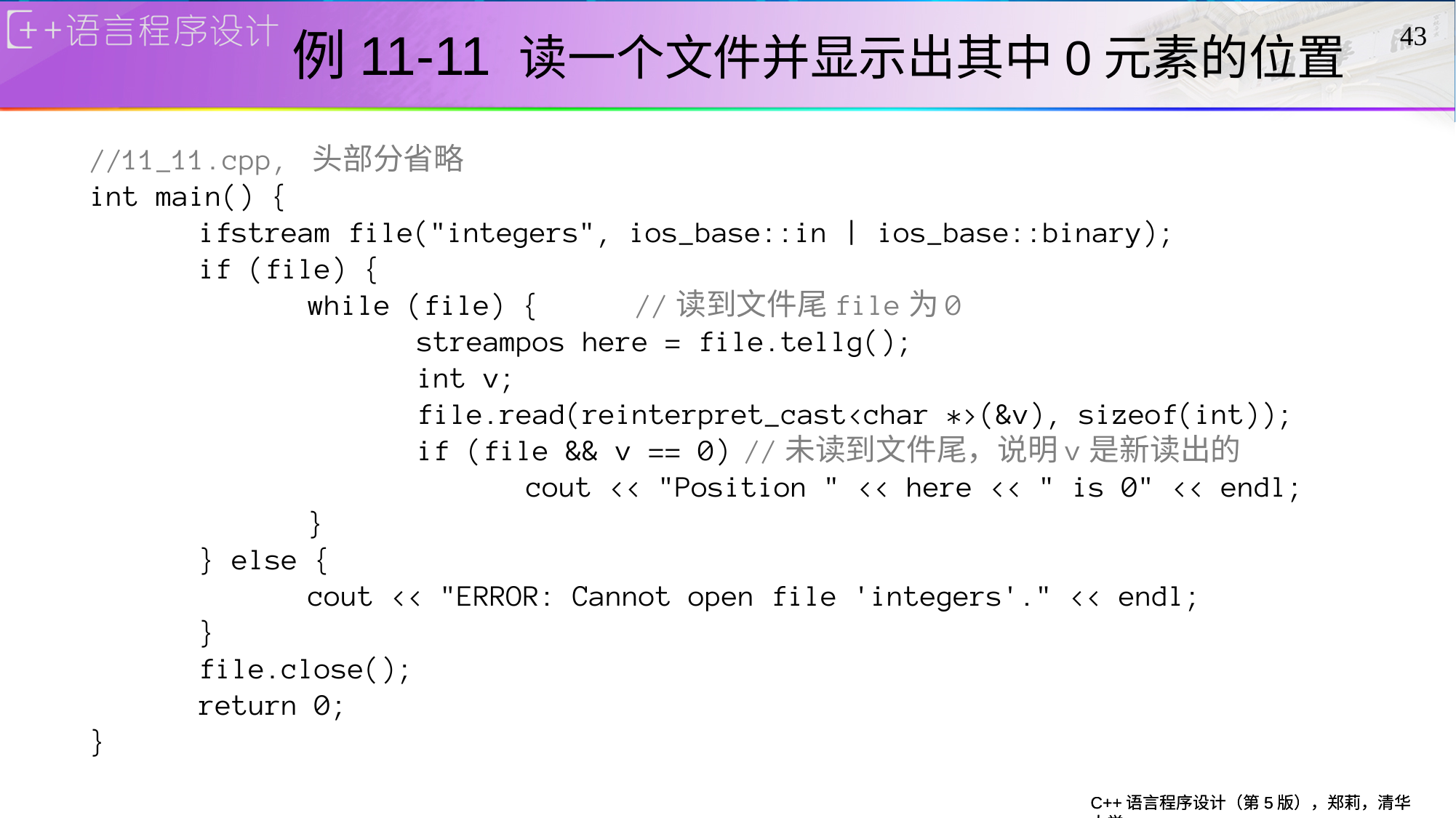

# 例11-11 读一个文件并显示出其中0元素的位置
43
//11_11.cpp, 头部分省略
int main() {
	ifstream file("integers", ios_base::in | ios_base::binary);
	if (file) {
		while (file) {	//读到文件尾file为0
			streampos here = file.tellg();
			int v;
			file.read(reinterpret_cast<char *>(&v), sizeof(int));
			if (file && v == 0)	//未读到文件尾，说明v是新读出的
				cout << "Position " << here << " is 0" << endl;
		}
	} else {
		cout << "ERROR: Cannot open file 'integers'." << endl;
	}
	file.close();
	return 0;
}